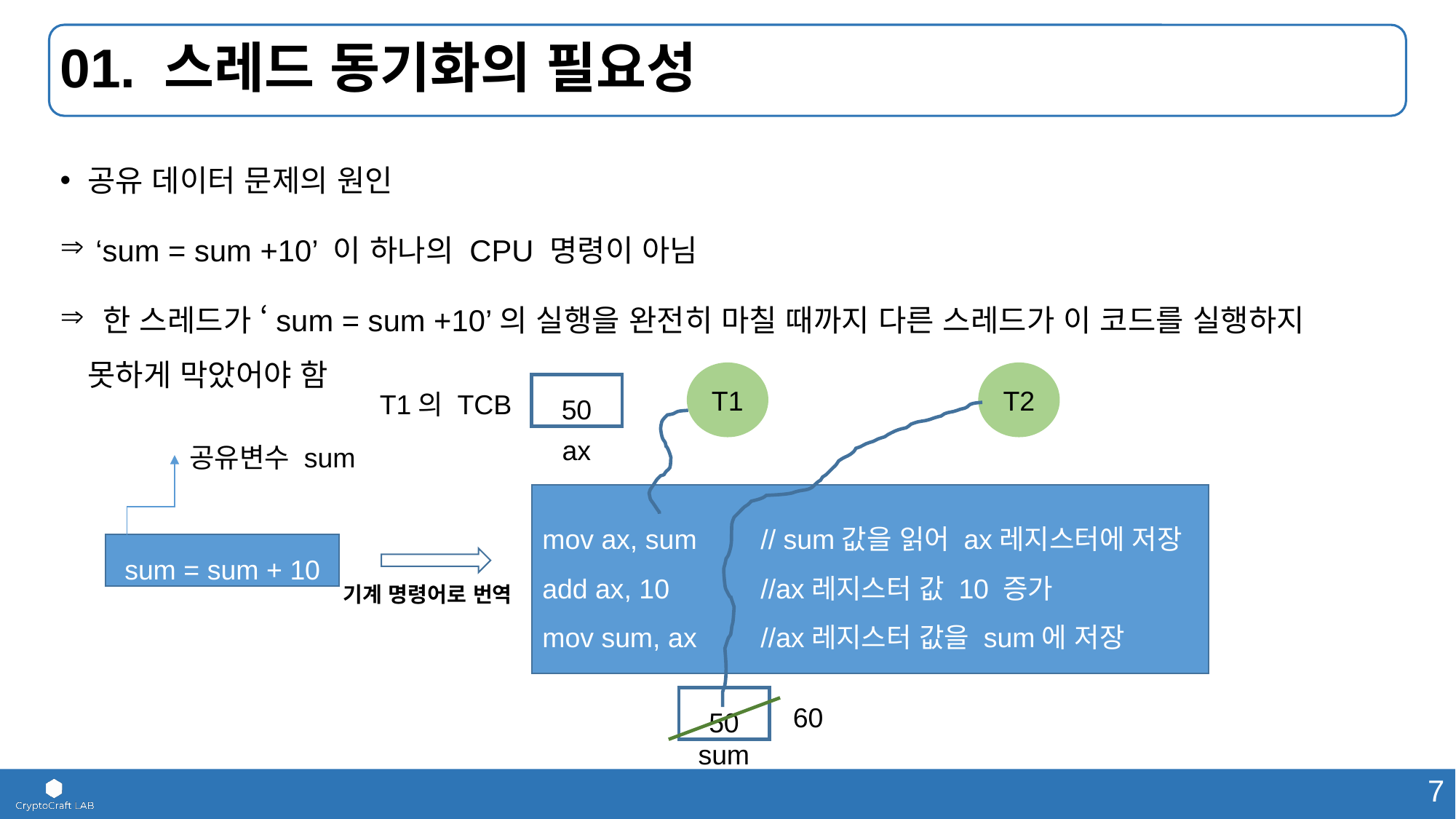

# 01. 스레드 동기화의 필요성
공유 데이터 문제의 원인
 ‘sum = sum +10’ 이 하나의 CPU 명령이 아님
 한 스레드가 ‘sum = sum +10’의 실행을 완전히 마칠 때까지 다른 스레드가 이 코드를 실행하지 못하게 막았어야 함
T1
T2
50
T1의 TCB

ax
공유변수 sum
mov ax, sum	// sum값을 읽어 ax레지스터에 저장
add ax, 10 	//ax레지스터 값 10 증가
mov sum, ax 	//ax레지스터 값을 sum에 저장
sum = sum + 10

기계 명령어로 번역
50
60
sum